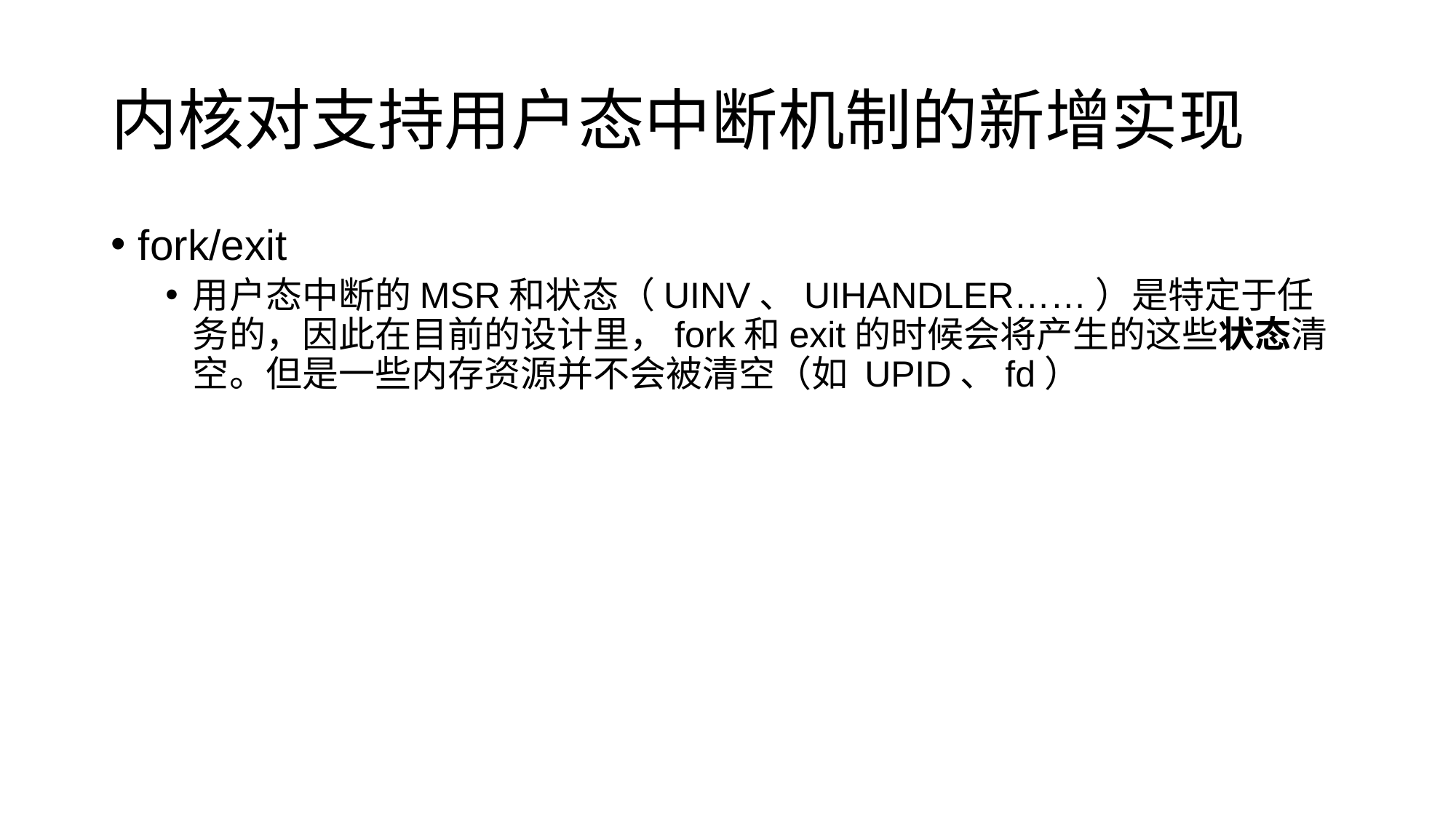

# 内核对支持用户态中断机制的新增实现
fork/exit
用户态中断的MSR和状态（UINV、UIHANDLER……）是特定于任务的，因此在目前的设计里，fork和exit的时候会将产生的这些状态清空。但是一些内存资源并不会被清空（如 UPID、fd）